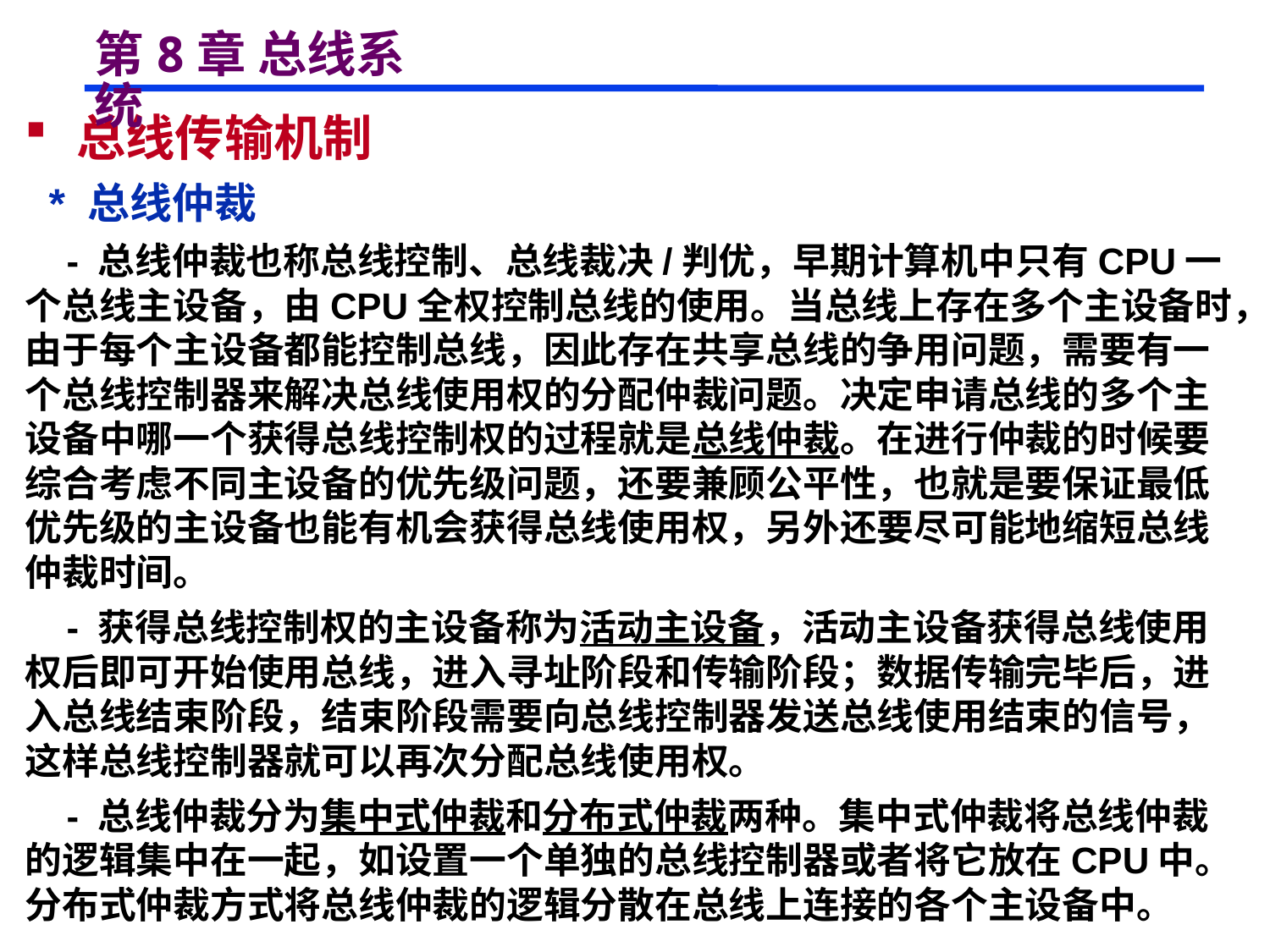

# 第8章 总线系统
 总线传输机制
  * 总线仲裁
    - 总线仲裁也称总线控制、总线裁决/判优，早期计算机中只有CPU一个总线主设备，由CPU全权控制总线的使用。当总线上存在多个主设备时，由于每个主设备都能控制总线，因此存在共享总线的争用问题，需要有一个总线控制器来解决总线使用权的分配仲裁问题。决定申请总线的多个主设备中哪一个获得总线控制权的过程就是总线仲裁。在进行仲裁的时候要综合考虑不同主设备的优先级问题，还要兼顾公平性，也就是要保证最低优先级的主设备也能有机会获得总线使用权，另外还要尽可能地缩短总线仲裁时间。
    - 获得总线控制权的主设备称为活动主设备，活动主设备获得总线使用权后即可开始使用总线，进入寻址阶段和传输阶段；数据传输完毕后，进入总线结束阶段，结束阶段需要向总线控制器发送总线使用结束的信号，这样总线控制器就可以再次分配总线使用权。
    - 总线仲裁分为集中式仲裁和分布式仲裁两种。集中式仲裁将总线仲裁的逻辑集中在一起，如设置一个单独的总线控制器或者将它放在CPU中。分布式仲裁方式将总线仲裁的逻辑分散在总线上连接的各个主设备中。